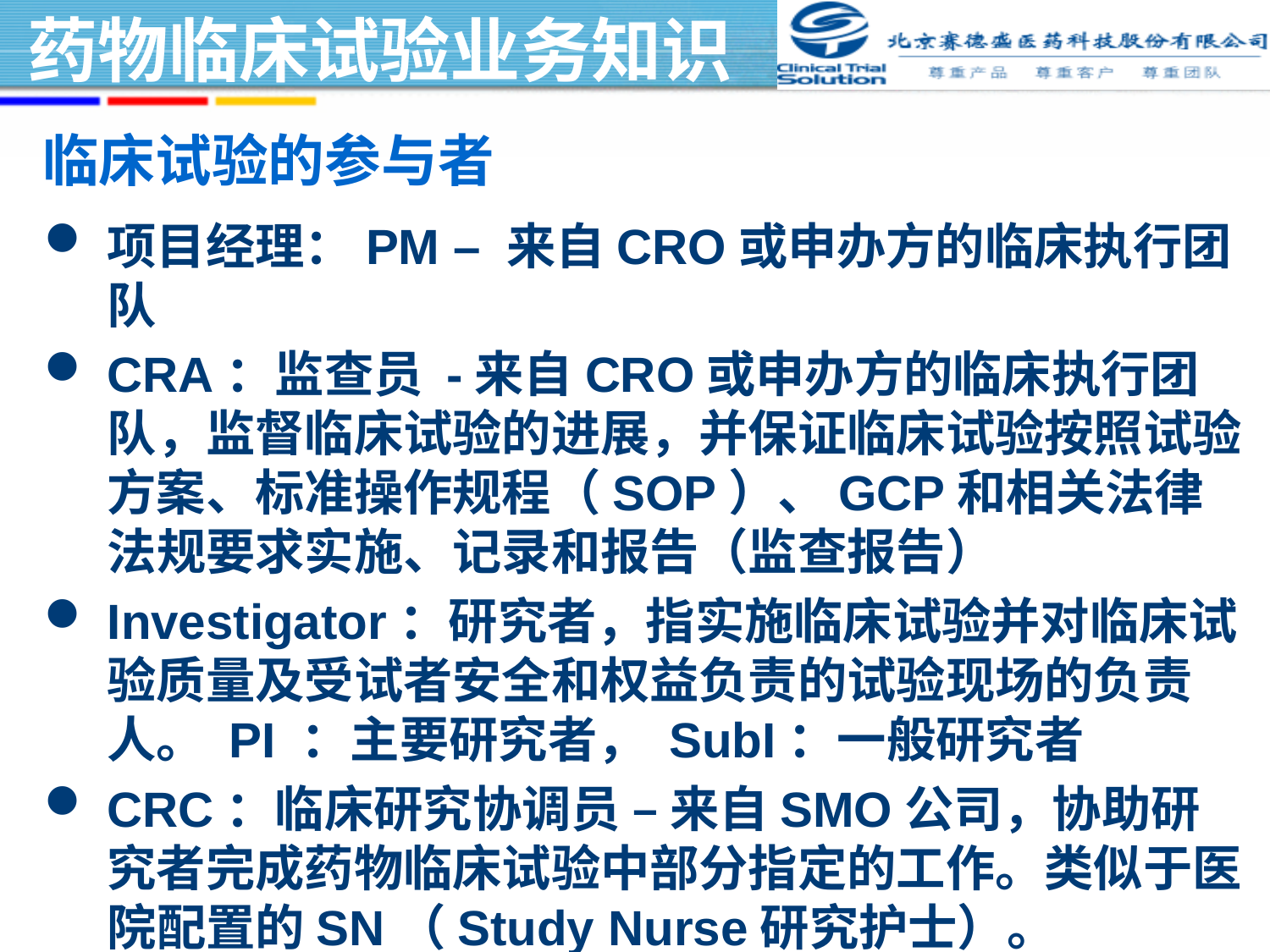

临床试验的参与者
项目经理：PM – 来自CRO或申办方的临床执行团队
CRA：监查员 -来自CRO或申办方的临床执行团队，监督临床试验的进展，并保证临床试验按照试验方案、标准操作规程（SOP）、GCP和相关法律法规要求实施、记录和报告（监查报告）
Investigator：研究者，指实施临床试验并对临床试验质量及受试者安全和权益负责的试验现场的负责人。 PI ：主要研究者， SubI：一般研究者
CRC：临床研究协调员 – 来自SMO公司，协助研究者完成药物临床试验中部分指定的工作。类似于医院配置的SN（Study Nurse研究护士）。